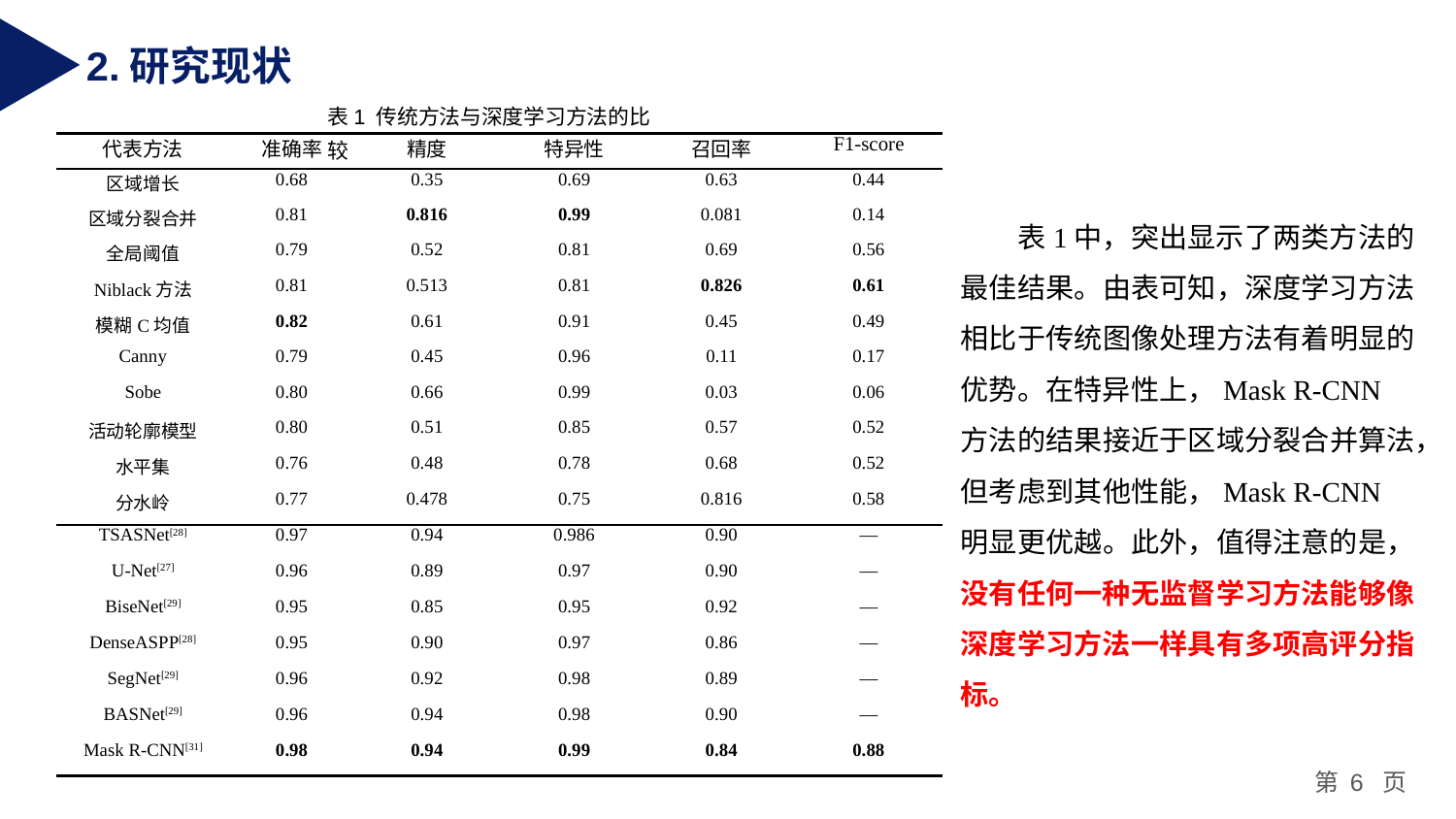

2.研究现状
表1 传统方法与深度学习方法的比较
| 代表方法 | 准确率 | 精度 | 特异性 | 召回率 | F1-score |
| --- | --- | --- | --- | --- | --- |
| 区域增长 | 0.68 | 0.35 | 0.69 | 0.63 | 0.44 |
| 区域分裂合并 | 0.81 | 0.816 | 0.99 | 0.081 | 0.14 |
| 全局阈值 | 0.79 | 0.52 | 0.81 | 0.69 | 0.56 |
| Niblack方法 | 0.81 | 0.513 | 0.81 | 0.826 | 0.61 |
| 模糊C均值 | 0.82 | 0.61 | 0.91 | 0.45 | 0.49 |
| Canny | 0.79 | 0.45 | 0.96 | 0.11 | 0.17 |
| Sobe | 0.80 | 0.66 | 0.99 | 0.03 | 0.06 |
| 活动轮廓模型 | 0.80 | 0.51 | 0.85 | 0.57 | 0.52 |
| 水平集 | 0.76 | 0.48 | 0.78 | 0.68 | 0.52 |
| 分水岭 | 0.77 | 0.478 | 0.75 | 0.816 | 0.58 |
| TSASNet[28] | 0.97 | 0.94 | 0.986 | 0.90 | — |
| U-Net[27] | 0.96 | 0.89 | 0.97 | 0.90 | — |
| BiseNet[29] | 0.95 | 0.85 | 0.95 | 0.92 | — |
| DenseASPP[28] | 0.95 | 0.90 | 0.97 | 0.86 | — |
| SegNet[29] | 0.96 | 0.92 | 0.98 | 0.89 | — |
| BASNet[29] | 0.96 | 0.94 | 0.98 | 0.90 | — |
| Mask R-CNN[31] | 0.98 | 0.94 | 0.99 | 0.84 | 0.88 |
        表1中，突出显示了两类方法的最佳结果。由表可知，深度学习方法相比于传统图像处理方法有着明显的优势。在特异性上，Mask R-CNN方法的结果接近于区域分裂合并算法，但考虑到其他性能，Mask R-CNN明显更优越。此外，值得注意的是，没有任何一种无监督学习方法能够像深度学习方法一样具有多项高评分指标。